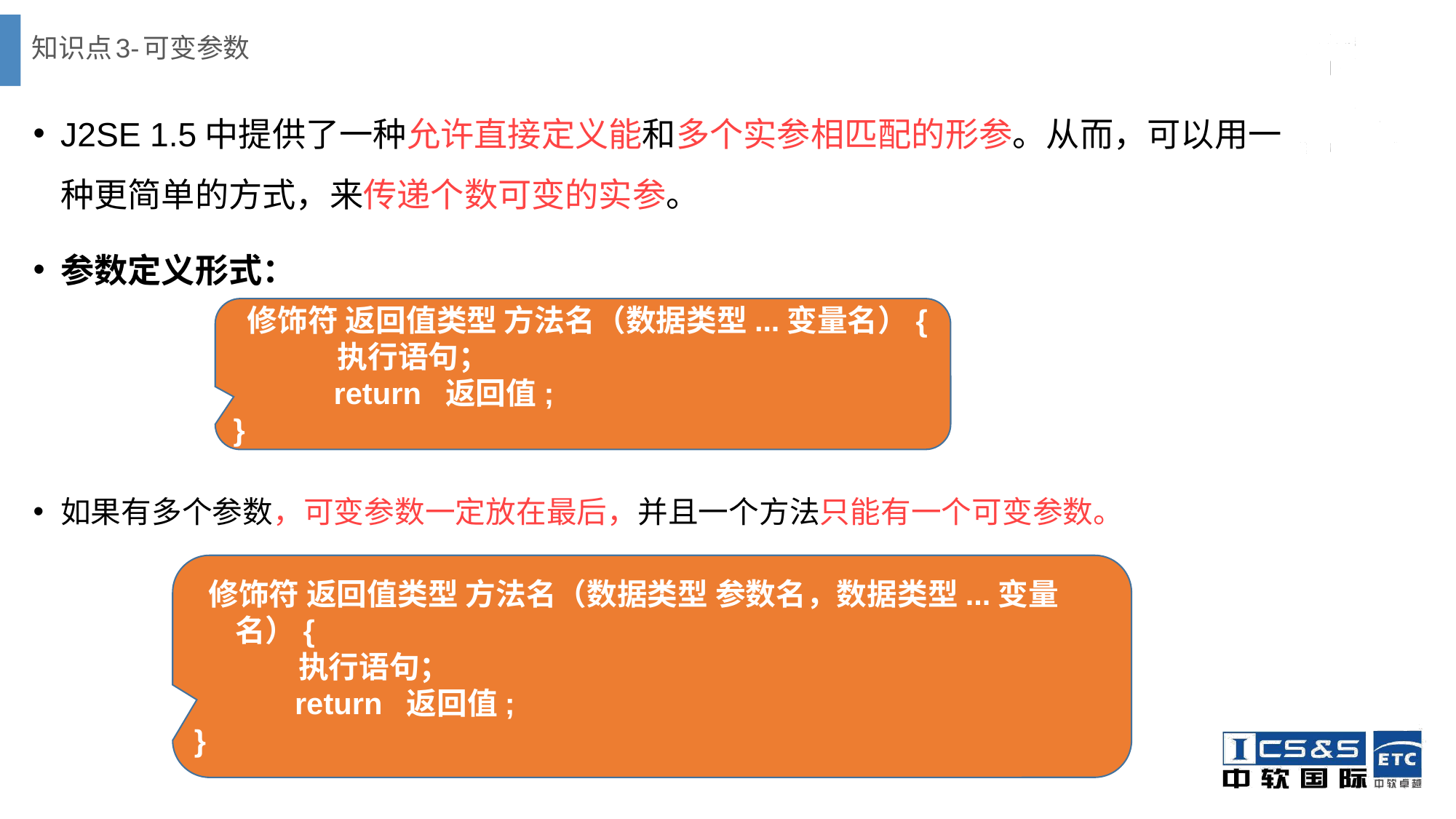

# 知识点3-可变参数
J2SE 1.5中提供了一种允许直接定义能和多个实参相匹配的形参。从而，可以用一种更简单的方式，来传递个数可变的实参。
参数定义形式：
【访问控制】【方法修饰】 返回类型  方法名称(参数1,参数2,…) {
       …(statements;)    //方法体：方法的内容
如果有多个参数，可变参数一定放在最后，并且一个方法只能有一个可变参数。
 修饰符 返回值类型 方法名（数据类型...变量名）{
              执行语句；
            return  返回值;
}
 修饰符 返回值类型 方法名（数据类型 参数名，数据类型...变量名）{
              执行语句；
            return  返回值;
}